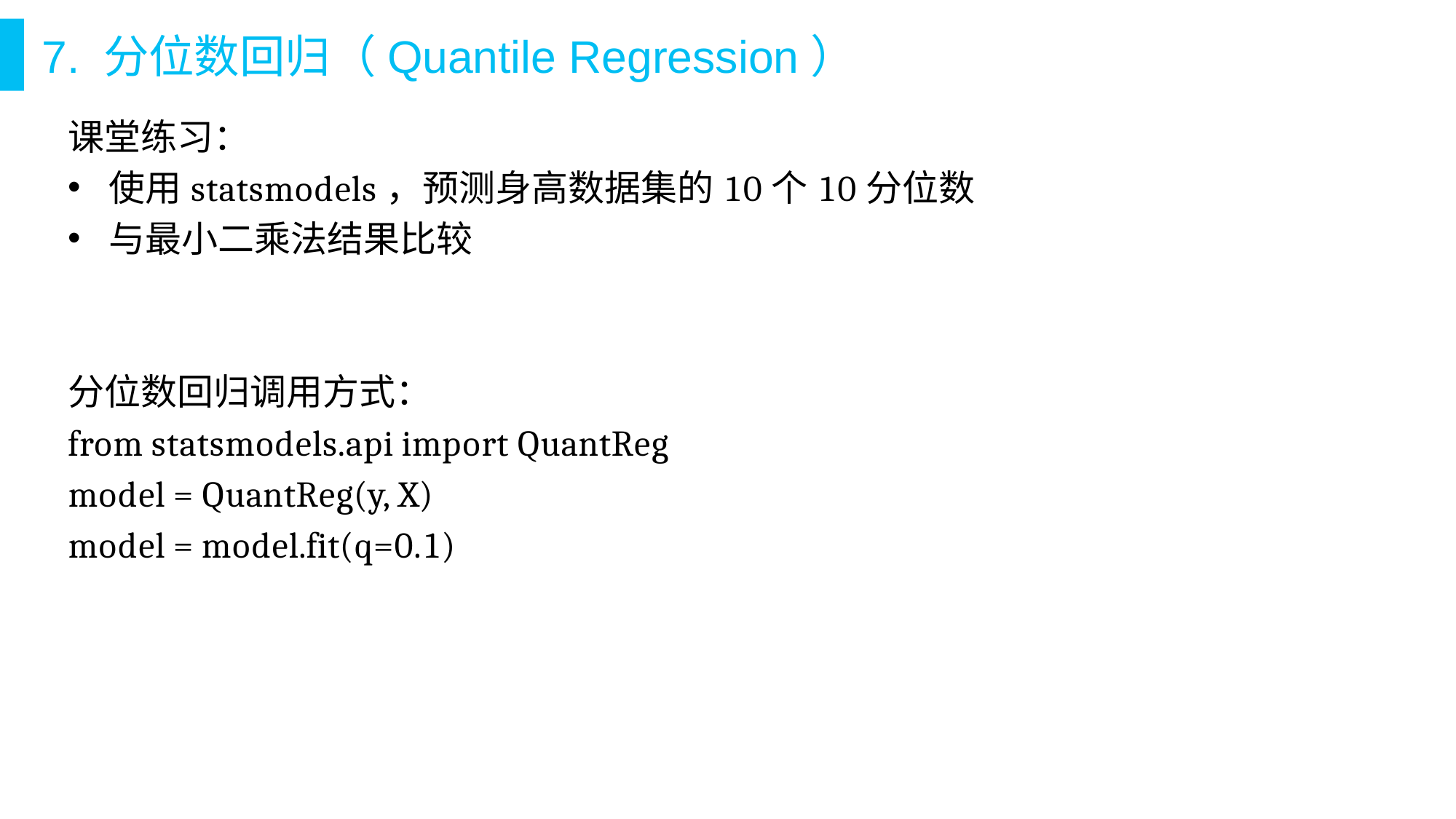

# 7. 分位数回归（Quantile Regression）
课堂练习：
使用statsmodels，预测身高数据集的10个10分位数
与最小二乘法结果比较

分位数回归调用方式：
from statsmodels.api import QuantReg
model = QuantReg(y, X)
model = model.fit(q=0.1)